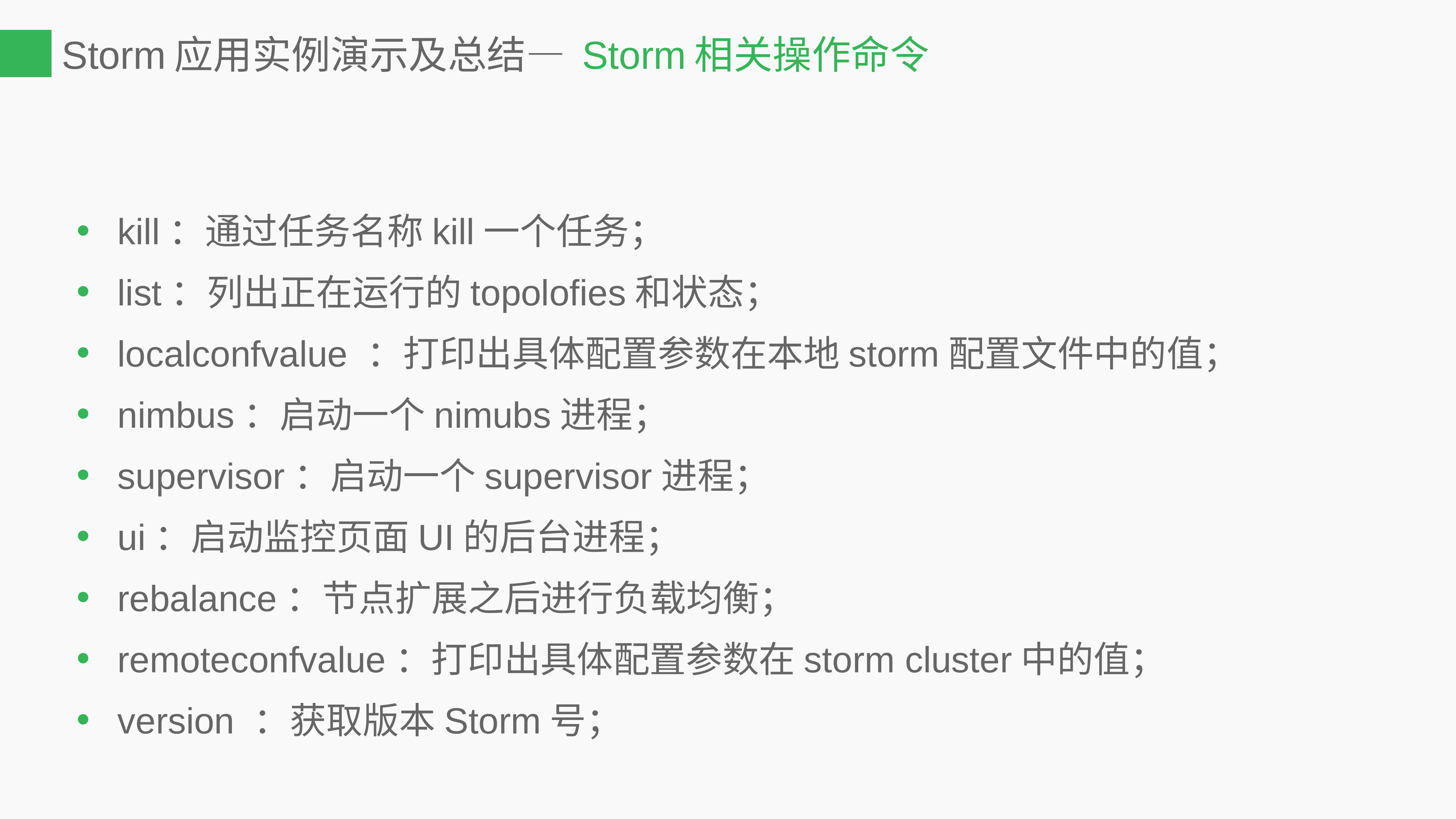

# Storm应用实例演示及总结— Storm相关操作命令
kill：通过任务名称kill一个任务；
list：列出正在运行的topolofies和状态；
localconfvalue ：打印出具体配置参数在本地storm配置文件中的值；
nimbus：启动一个nimubs进程；
supervisor：启动一个supervisor进程；
ui：启动监控页面UI的后台进程；
rebalance：节点扩展之后进行负载均衡；
remoteconfvalue：打印出具体配置参数在storm cluster中的值；
version ：获取版本Storm号；